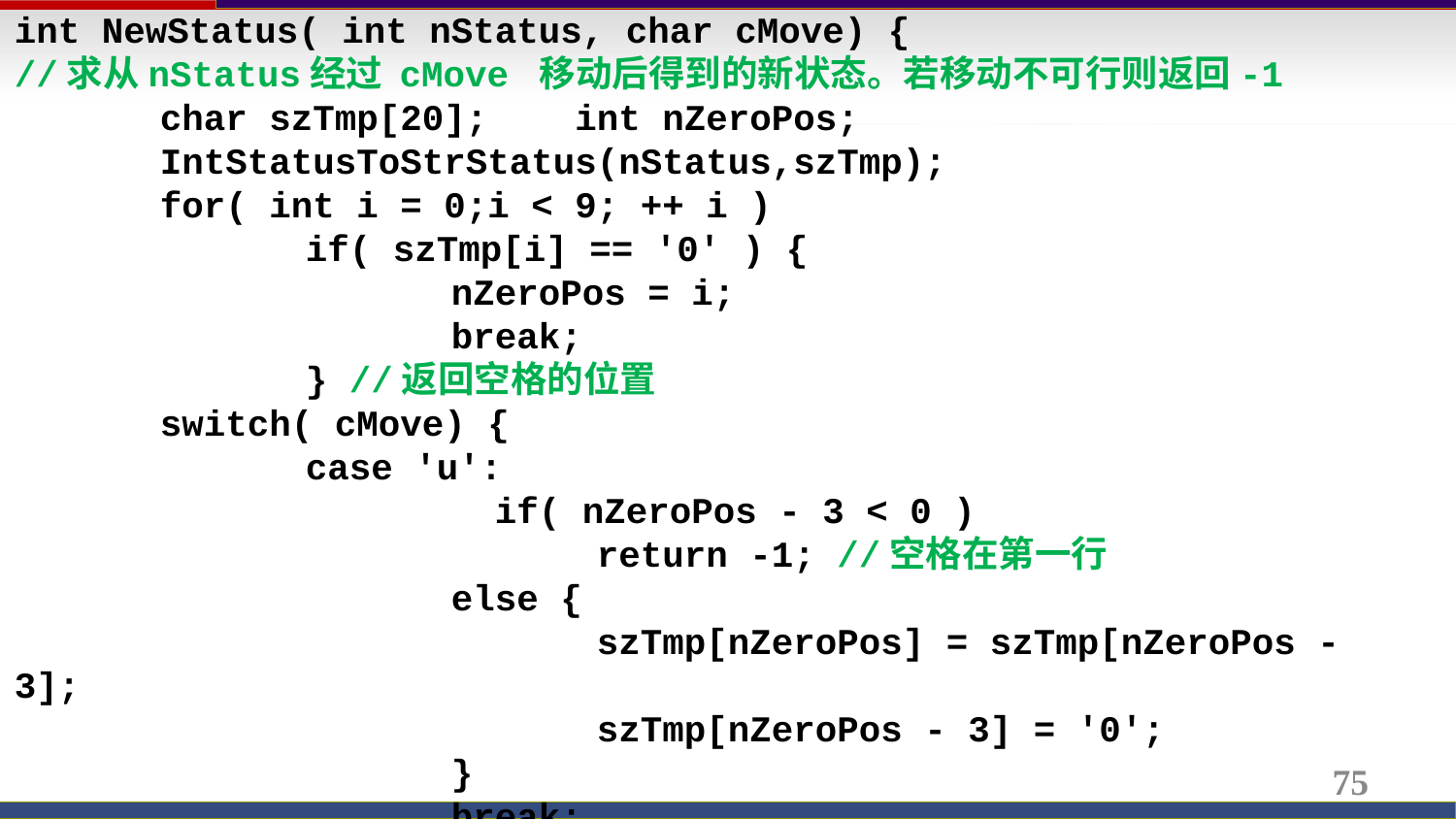

int NewStatus( int nStatus, char cMove) {
//求从nStatus经过 cMove 移动后得到的新状态。若移动不可行则返回-1
	char szTmp[20];    int nZeroPos;
	IntStatusToStrStatus(nStatus,szTmp);
	for( int i = 0;i < 9; ++ i )
		if( szTmp[i] == '0' ) {
			nZeroPos = i;
			break;
		} //返回空格的位置
	switch( cMove) {
		case 'u':
                      if( nZeroPos - 3 < 0 )
				return -1; //空格在第一行
			else {
				szTmp[nZeroPos] = szTmp[nZeroPos - 3];
				szTmp[nZeroPos - 3] = '0';
			}
			break;